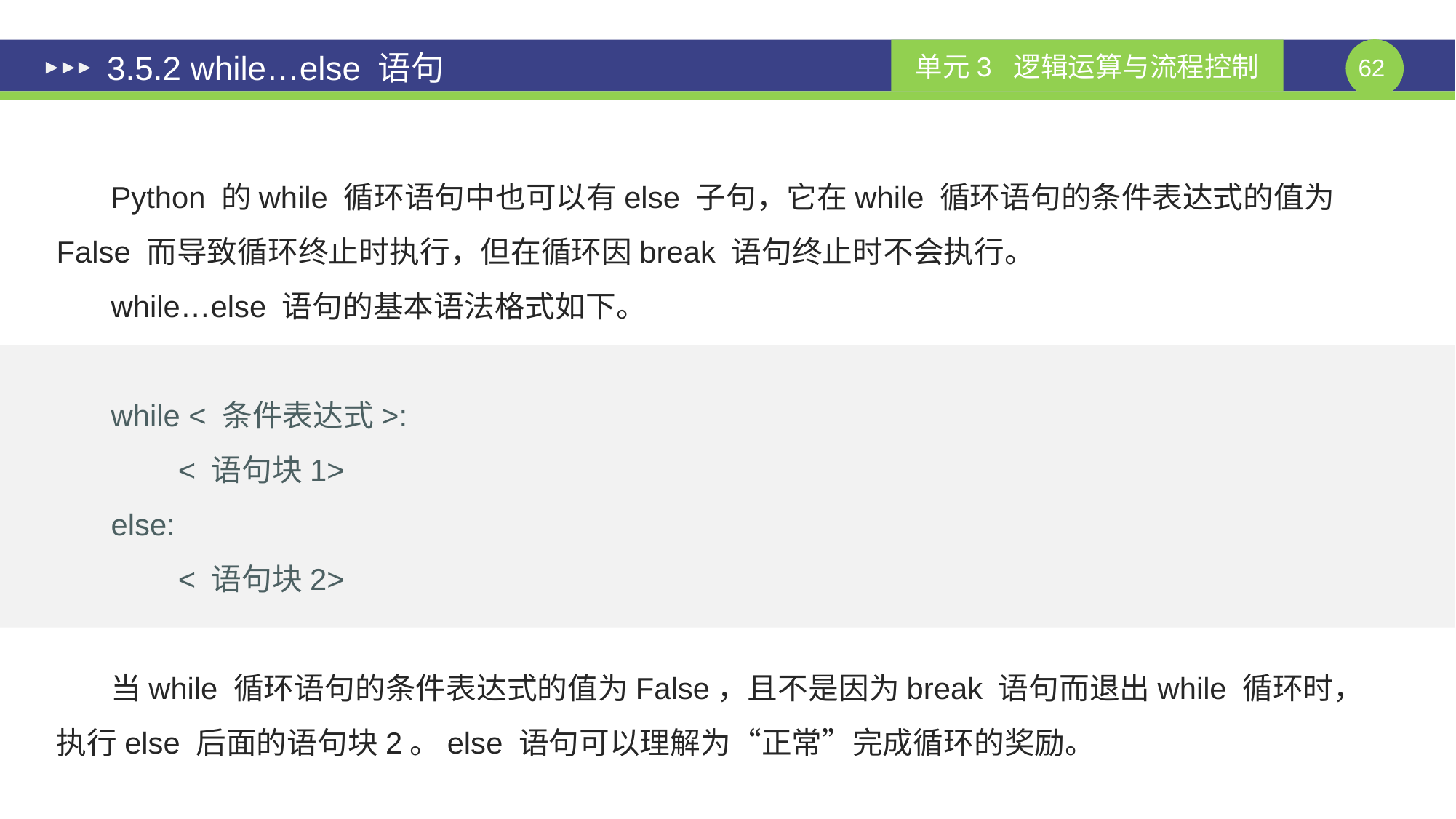

# 3.5.2 while…else 语句
Python 的while 循环语句中也可以有else 子句，它在while 循环语句的条件表达式的值为False 而导致循环终止时执行，但在循环因break 语句终止时不会执行。
while…else 语句的基本语法格式如下。

while < 条件表达式>:
        < 语句块1>
else:
        < 语句块2>

当while 循环语句的条件表达式的值为False，且不是因为break 语句而退出while 循环时，执行else 后面的语句块2。else 语句可以理解为“正常”完成循环的奖励。